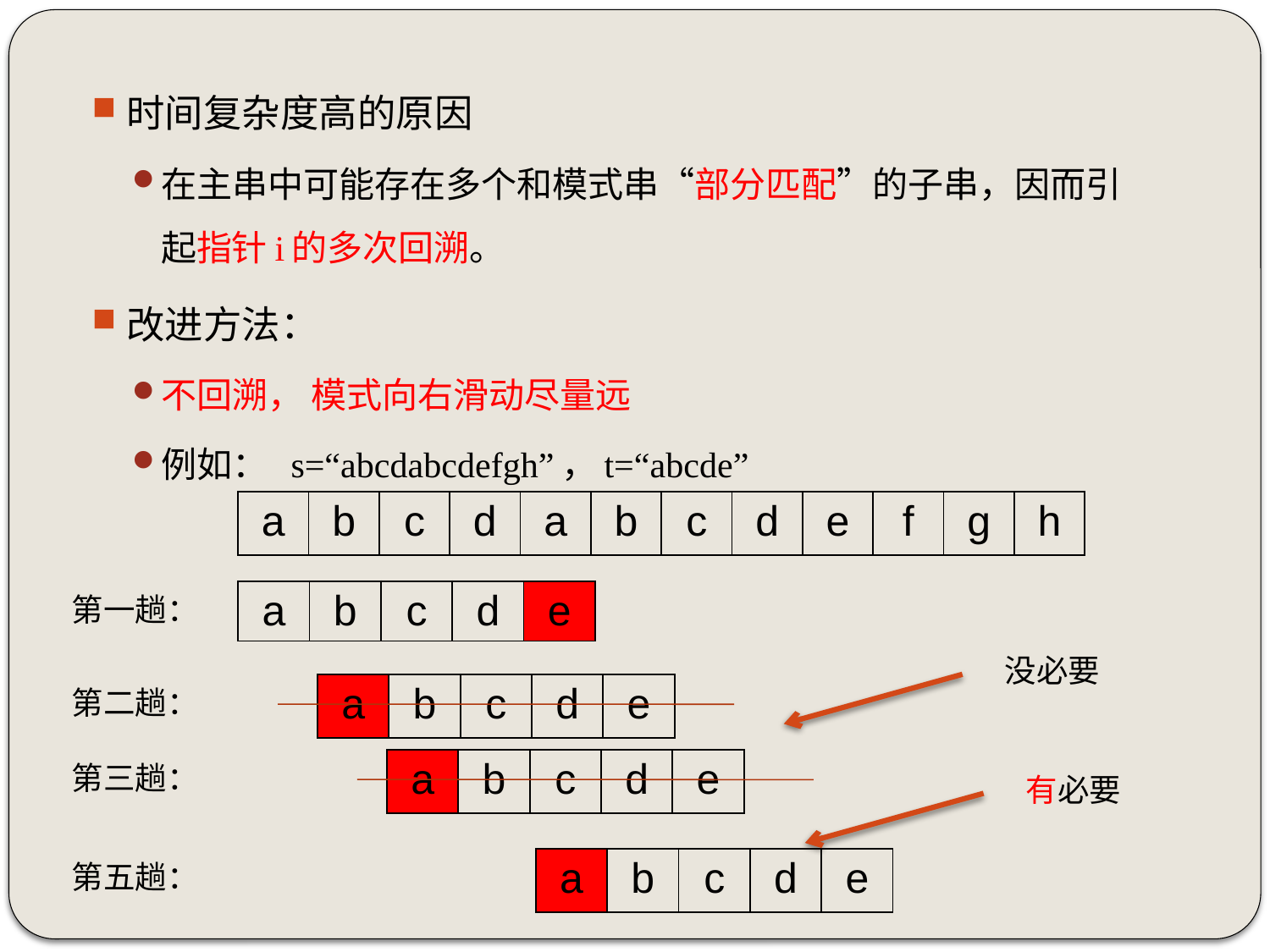

时间复杂度高的原因
在主串中可能存在多个和模式串“部分匹配”的子串，因而引起指针i的多次回溯。
改进方法：
不回溯， 模式向右滑动尽量远
例如：  s=“abcdabcdefgh”，t=“abcde”

| a | b | c | d | a | b | c | d | e | f | g | h |
| --- | --- | --- | --- | --- | --- | --- | --- | --- | --- | --- | --- |
| a | b | c | d | e |
| --- | --- | --- | --- | --- |
第一趟：
没必要
| a | b | c | d | e |
| --- | --- | --- | --- | --- |
第二趟：
| a | b | c | d | e |
| --- | --- | --- | --- | --- |
第三趟：
有必要
| a | b | c | d | e |
| --- | --- | --- | --- | --- |
第五趟：